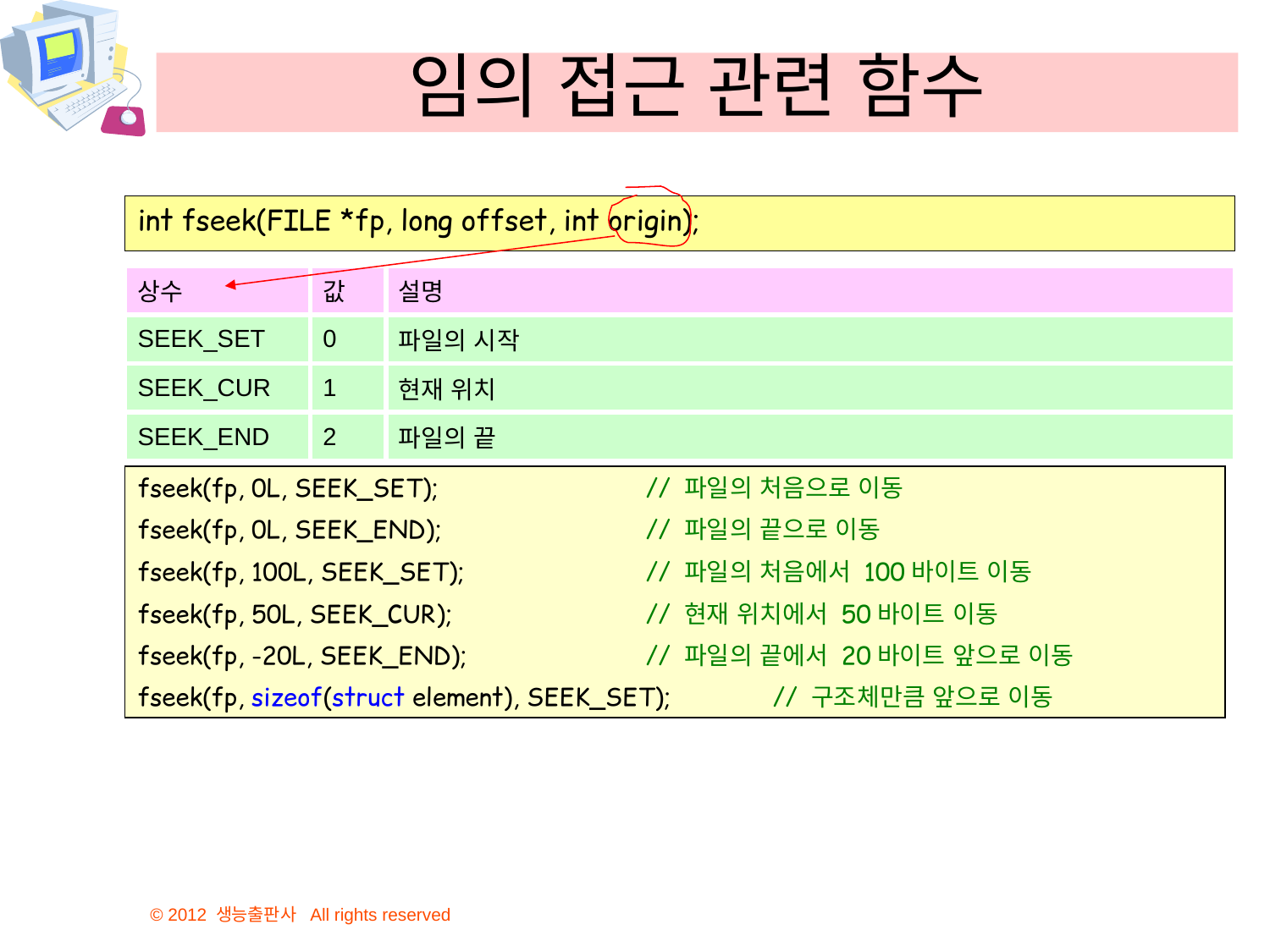

# 임의 접근 관련 함수

int fseek(FILE *fp, long offset, int origin);

| 상수 | 값 | 설명 |
| --- | --- | --- |
| SEEK\_SET | 0 | 파일의 시작 |
| SEEK\_CUR | 1 | 현재 위치 |
| SEEK\_END | 2 | 파일의 끝 |

fseek(fp, 0L, SEEK_SET);		// 파일의 처음으로 이동
fseek(fp, 0L, SEEK_END);		// 파일의 끝으로 이동
fseek(fp, 100L, SEEK_SET);		// 파일의 처음에서 100바이트 이동
fseek(fp, 50L, SEEK_CUR);		// 현재 위치에서 50바이트 이동
fseek(fp, -20L, SEEK_END);		// 파일의 끝에서 20바이트 앞으로 이동
fseek(fp, sizeof(struct element), SEEK_SET);	// 구조체만큼 앞으로 이동